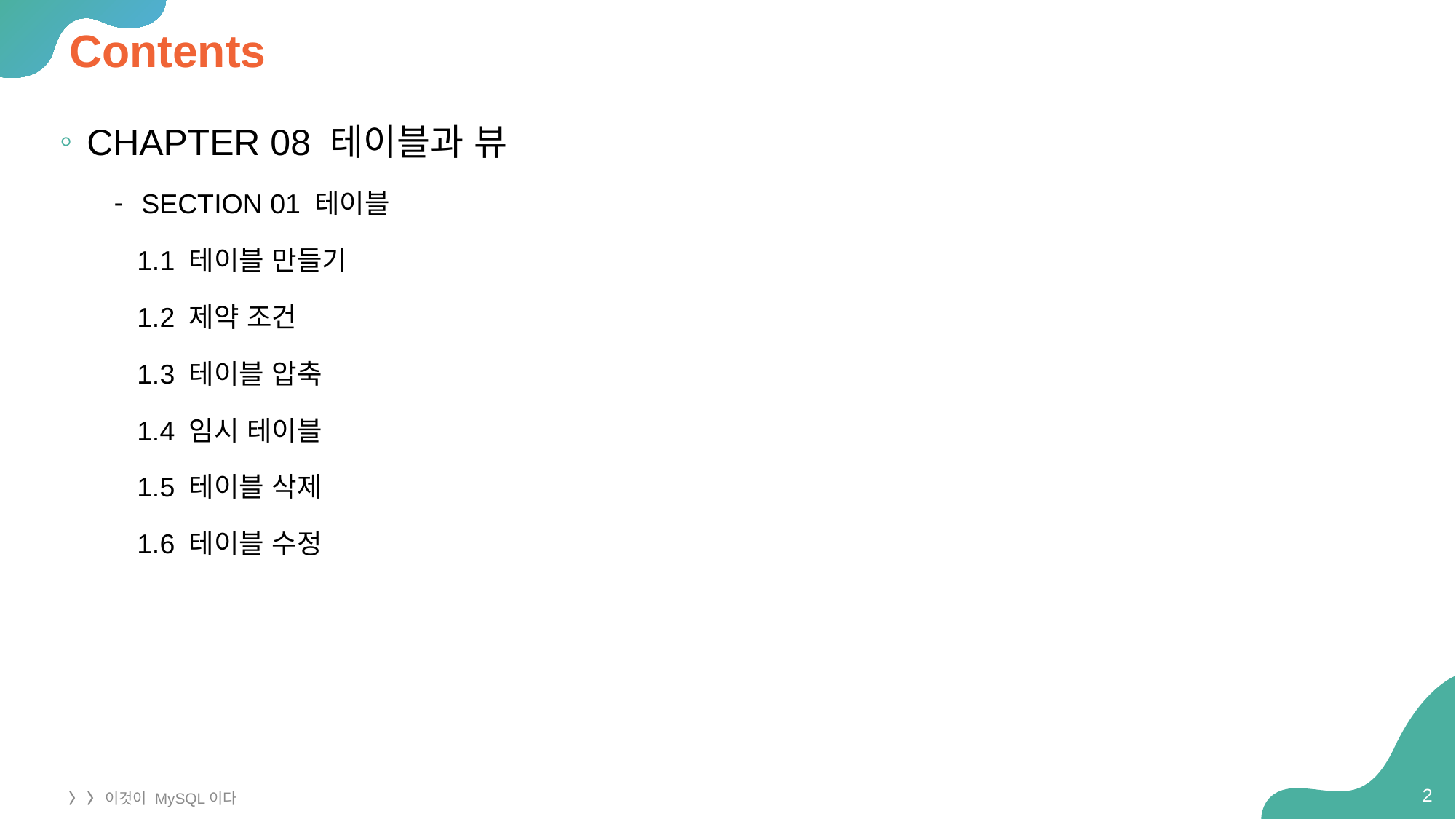

# Contents
CHAPTER 08 테이블과 뷰
SECTION 01 테이블
   1.1 테이블 만들기
   1.2 제약 조건
   1.3 테이블 압축
   1.4 임시 테이블
   1.5 테이블 삭제
   1.6 테이블 수정
2
〉 〉 이것이 MySQL이다